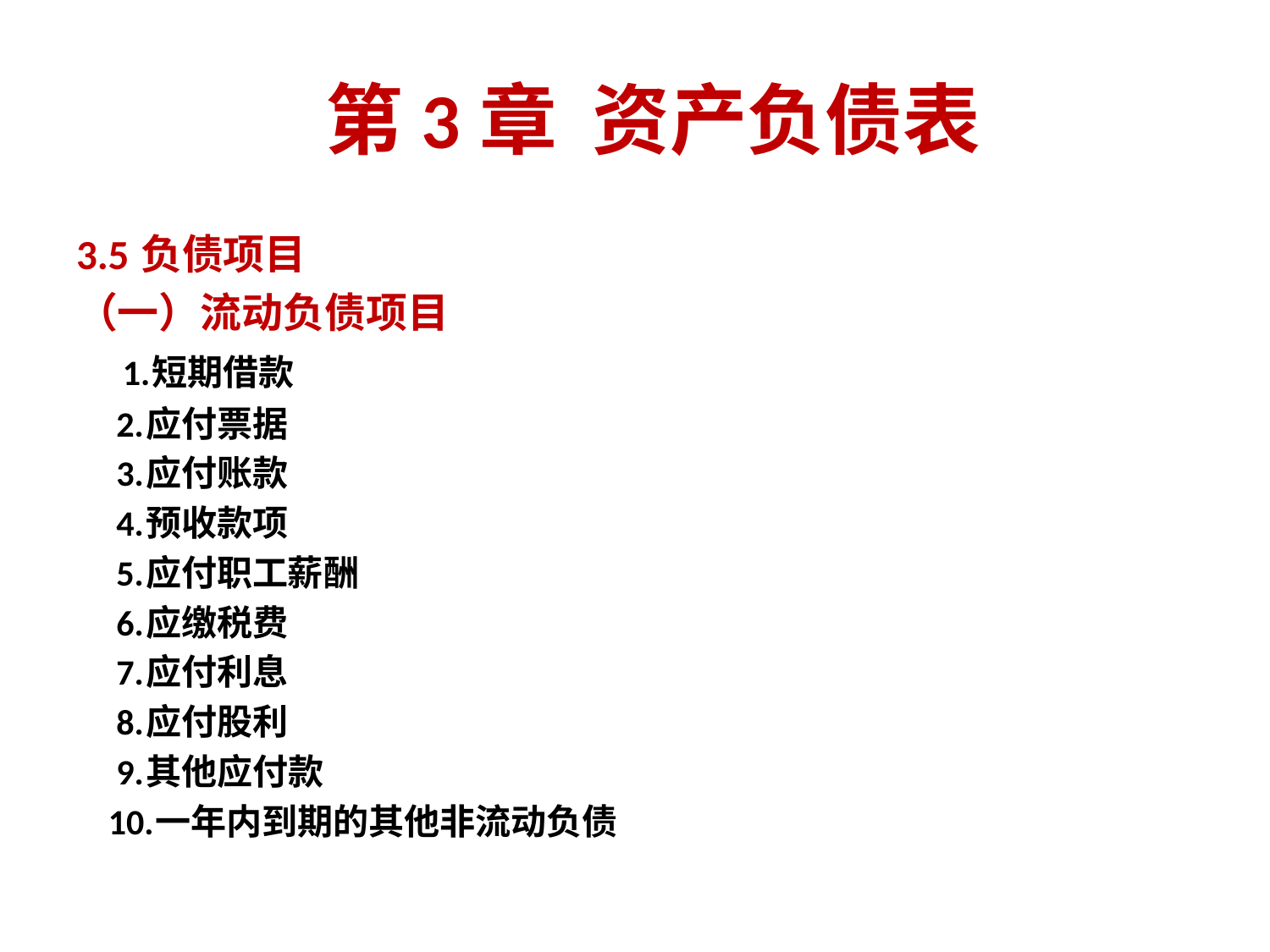

# 第3章  资产负债表
3.5 负债项目
（一）流动负债项目
     1.短期借款
     2.应付票据
     3.应付账款
     4.预收款项
     5.应付职工薪酬
     6.应缴税费
     7.应付利息
     8.应付股利
     9.其他应付款
    10.一年内到期的其他非流动负债